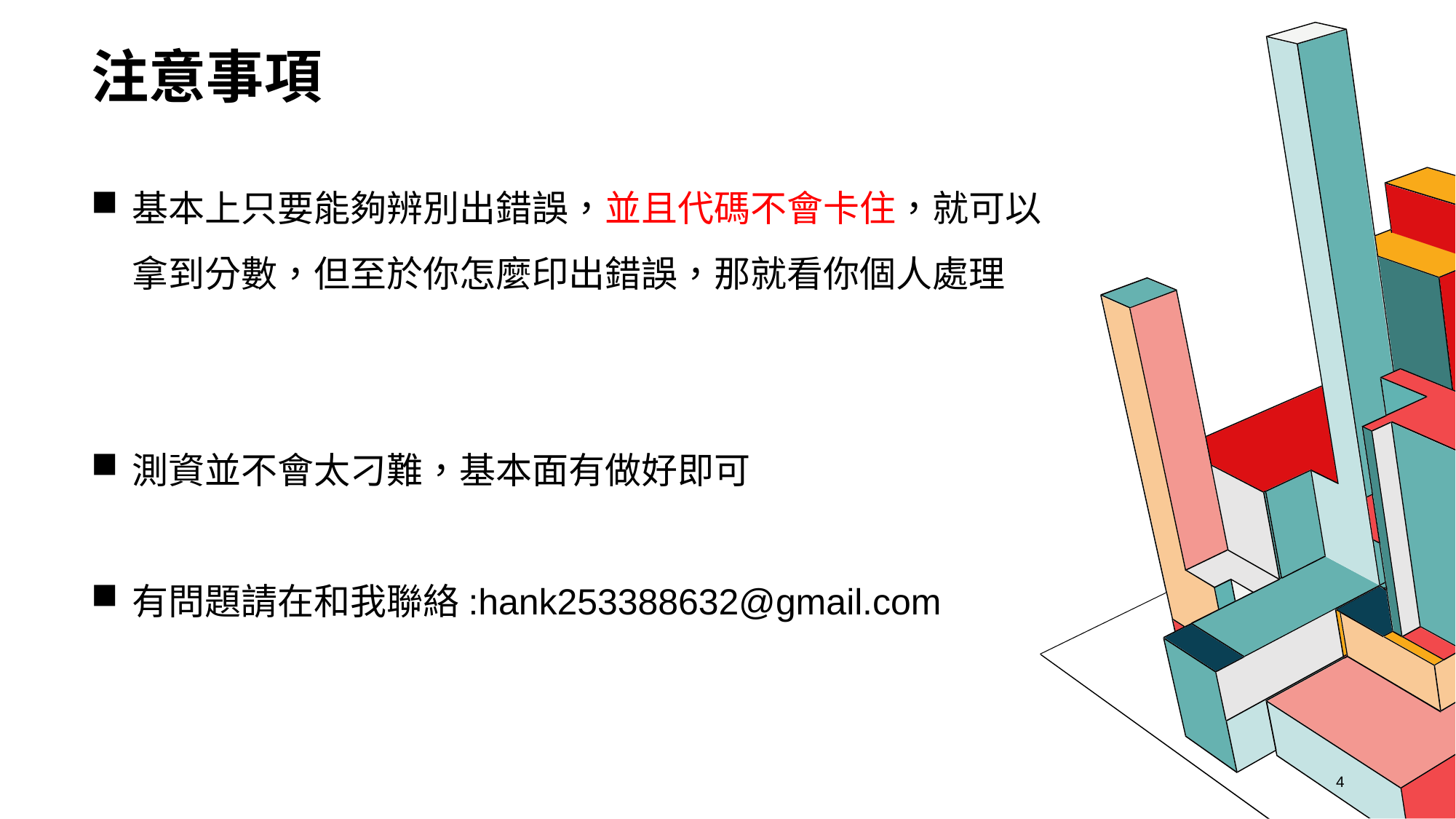

# 注意事項
基本上只要能夠辨別出錯誤，並且代碼不會卡住，就可以拿到分數，但至於你怎麼印出錯誤，那就看你個人處理

測資並不會太刁難，基本面有做好即可

有問題請在和我聯絡:hank253388632@gmail.com

4